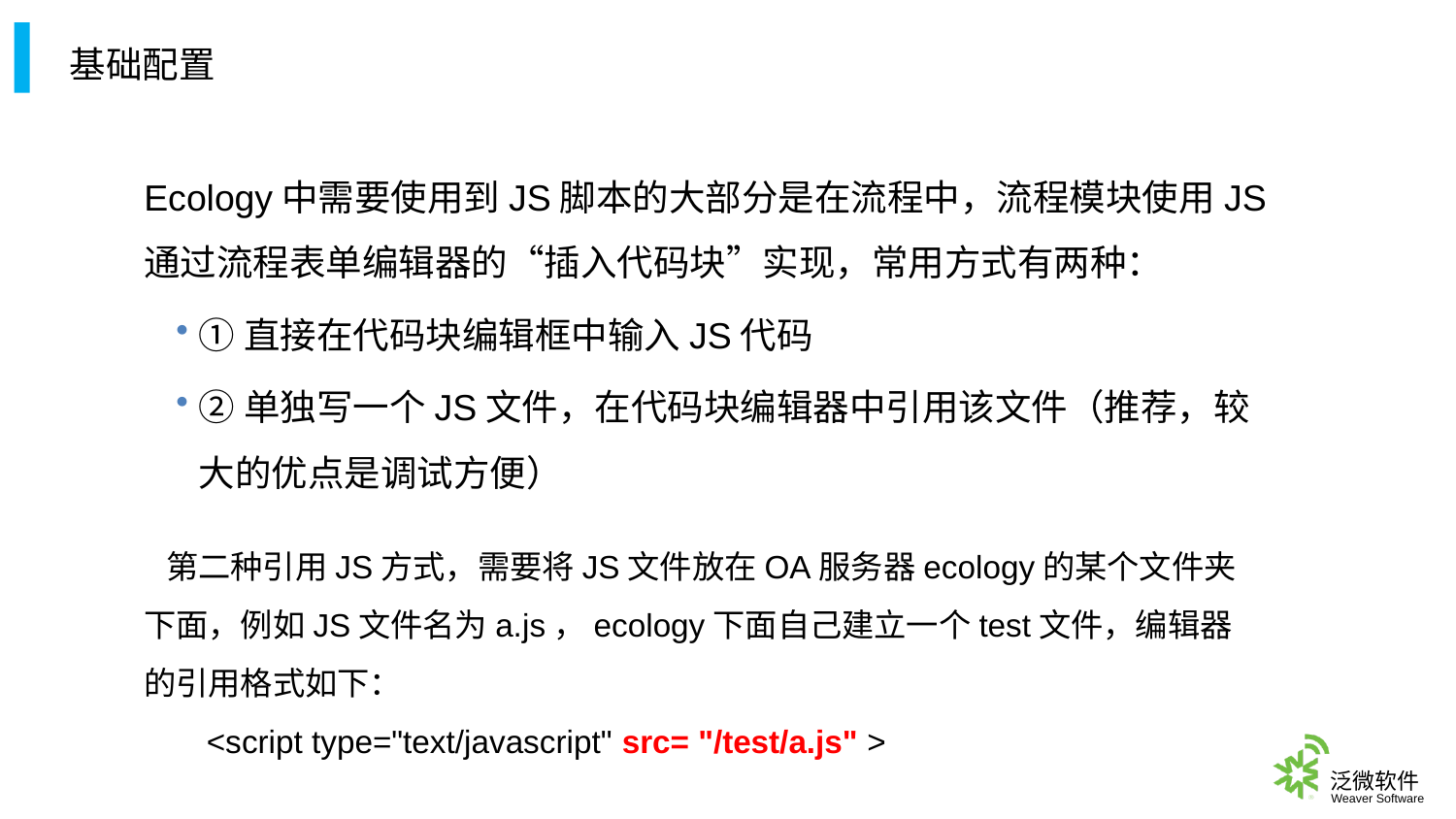

基础配置
Ecology中需要使用到JS脚本的大部分是在流程中，流程模块使用JS通过流程表单编辑器的“插入代码块”实现，常用方式有两种：
①直接在代码块编辑框中输入JS代码
②单独写一个JS文件，在代码块编辑器中引用该文件（推荐，较大的优点是调试方便）
  第二种引用JS方式，需要将JS文件放在OA服务器ecology的某个文件夹下面，例如JS文件名为a.js，ecology下面自己建立一个test文件，编辑器的引用格式如下：
       <script type="text/javascript" src= "/test/a.js" >